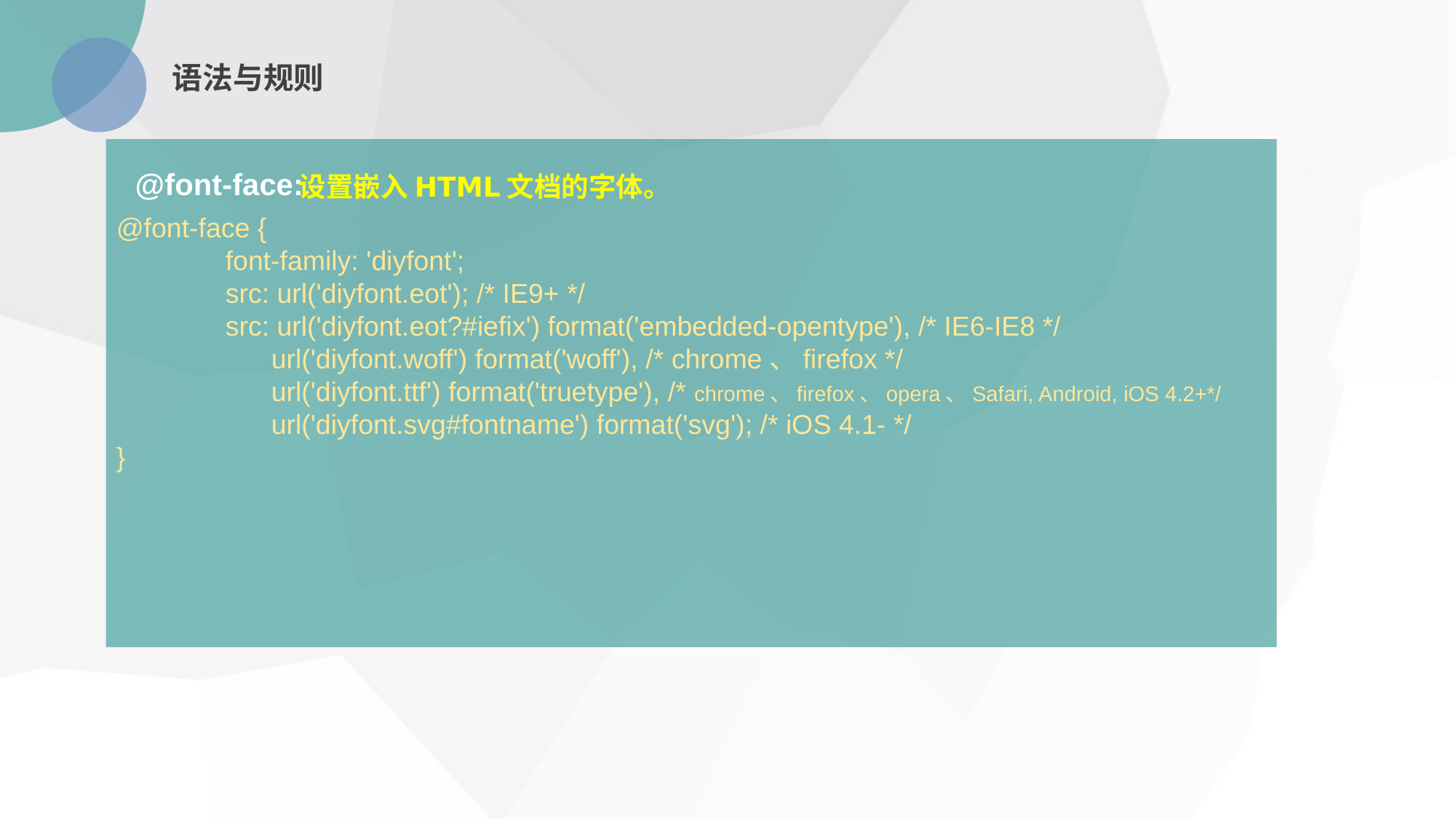

语法与规则

@font-face:
@font-face {
	font-family: 'diyfont';
	src: url('diyfont.eot'); /* IE9+ */
	src: url('diyfont.eot?#iefix') format('embedded-opentype'), /* IE6-IE8 */
	      url('diyfont.woff') format('woff'), /* chrome、firefox */
              	      url('diyfont.ttf') format('truetype'), /* chrome、firefox、opera、Safari, Android, iOS 4.2+*/
	      url('diyfont.svg#fontname') format('svg'); /* iOS 4.1- */
}
设置嵌入HTML文档的字体。